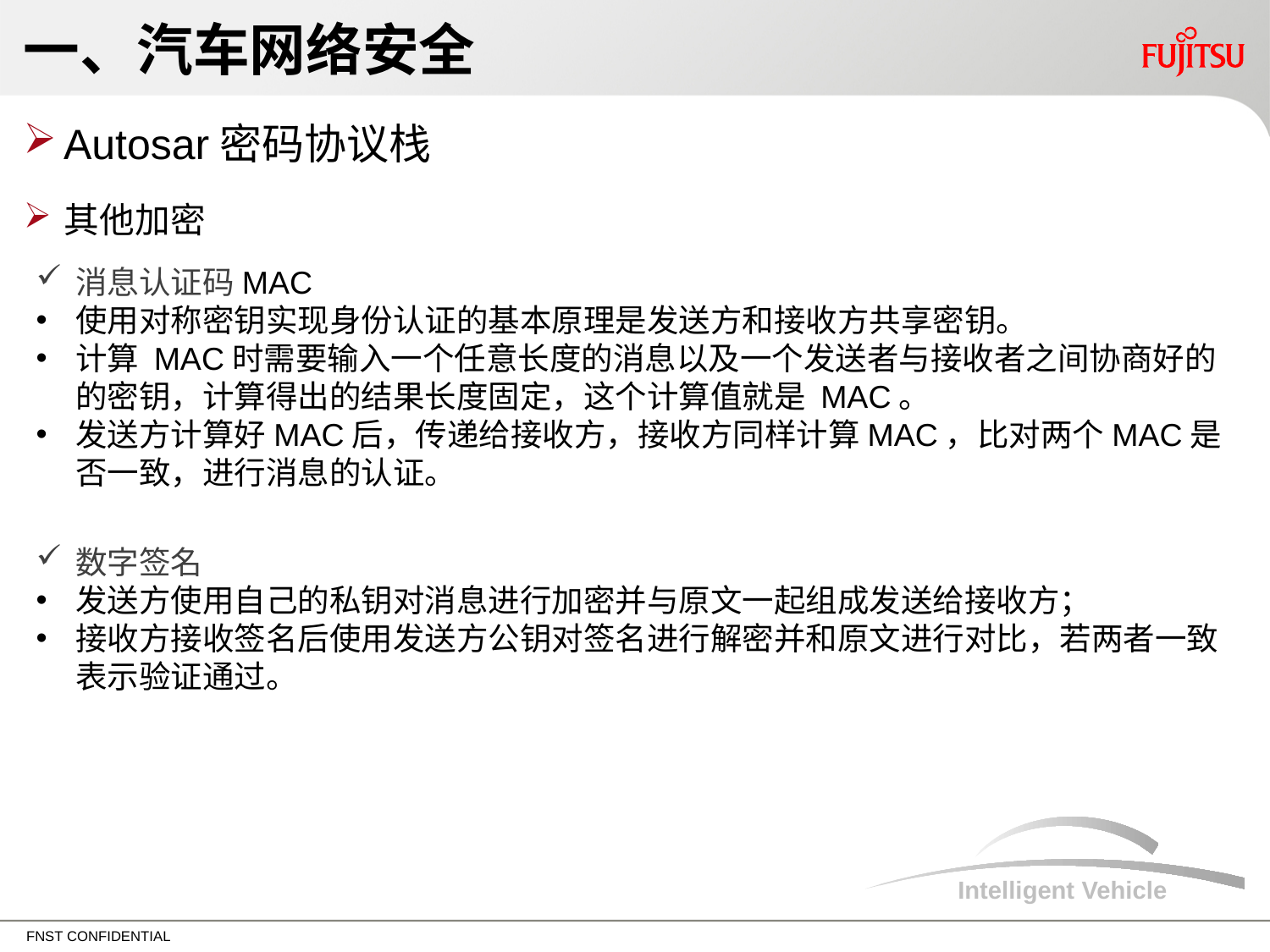

# 一、汽车网络安全
Autosar密码协议栈
其他加密
消息认证码MAC
使用对称密钥实现身份认证的基本原理是发送方和接收方共享密钥。
计算 MAC时需要输入一个任意长度的消息以及一个发送者与接收者之间协商好的的密钥，计算得出的结果长度固定，这个计算值就是 MAC。
发送方计算好MAC后，传递给接收方，接收方同样计算MAC，比对两个MAC是否一致，进行消息的认证。
数字签名
发送方使用自己的私钥对消息进行加密并与原文一起组成发送给接收方；
接收方接收签名后使用发送方公钥对签名进行解密并和原文进行对比，若两者一致表示验证通过。